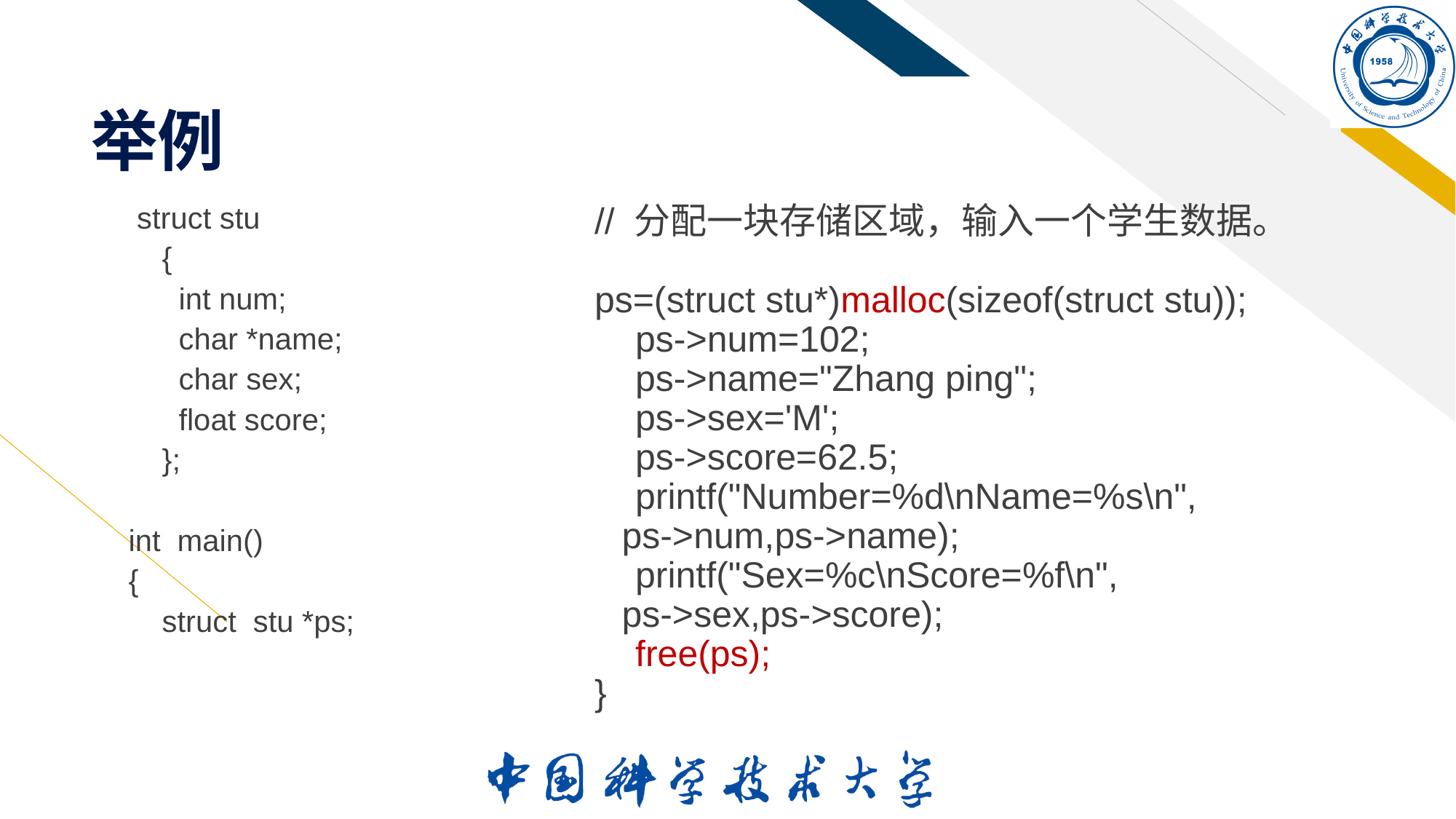

举例
 struct stu
    {
      int num;
      char *name;
      char sex;
      float score;
    };

int  main()
{
    struct  stu *ps;
// 分配一块存储区域，输入一个学生数据。

ps=(struct stu*)malloc(sizeof(struct stu));
    ps->num=102;
    ps->name="Zhang ping";
    ps->sex='M';
    ps->score=62.5;
    printf("Number=%d\nName=%s\n",               ps->num,ps->name);
    printf("Sex=%c\nScore=%f\n",                  ps->sex,ps->score);
    free(ps);
}